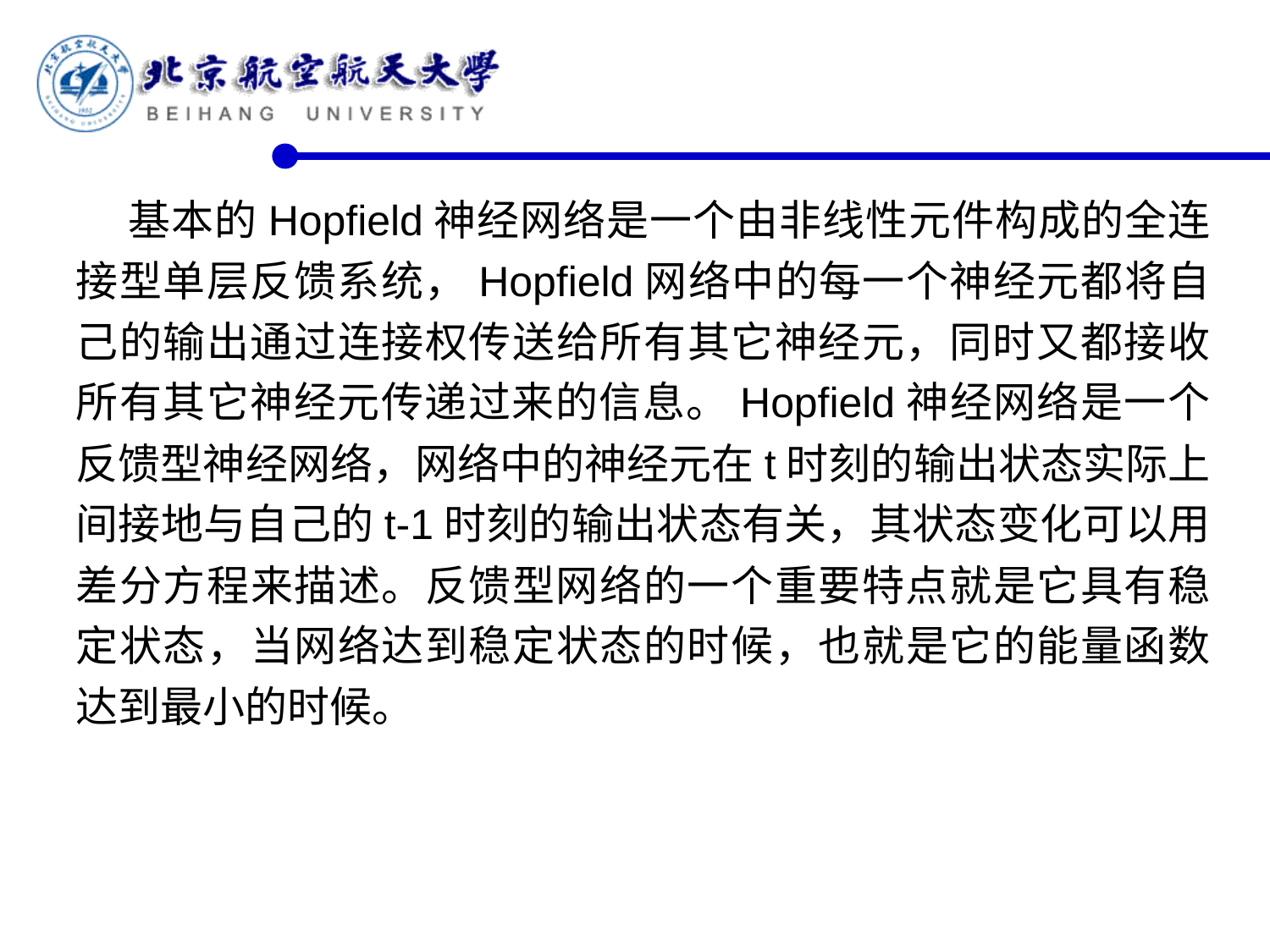

基本的Hopfield神经网络是一个由非线性元件构成的全连接型单层反馈系统，Hopfield网络中的每一个神经元都将自己的输出通过连接权传送给所有其它神经元，同时又都接收所有其它神经元传递过来的信息。Hopfield神经网络是一个反馈型神经网络，网络中的神经元在t时刻的输出状态实际上间接地与自己的t-1时刻的输出状态有关，其状态变化可以用差分方程来描述。反馈型网络的一个重要特点就是它具有稳定状态，当网络达到稳定状态的时候，也就是它的能量函数达到最小的时候。